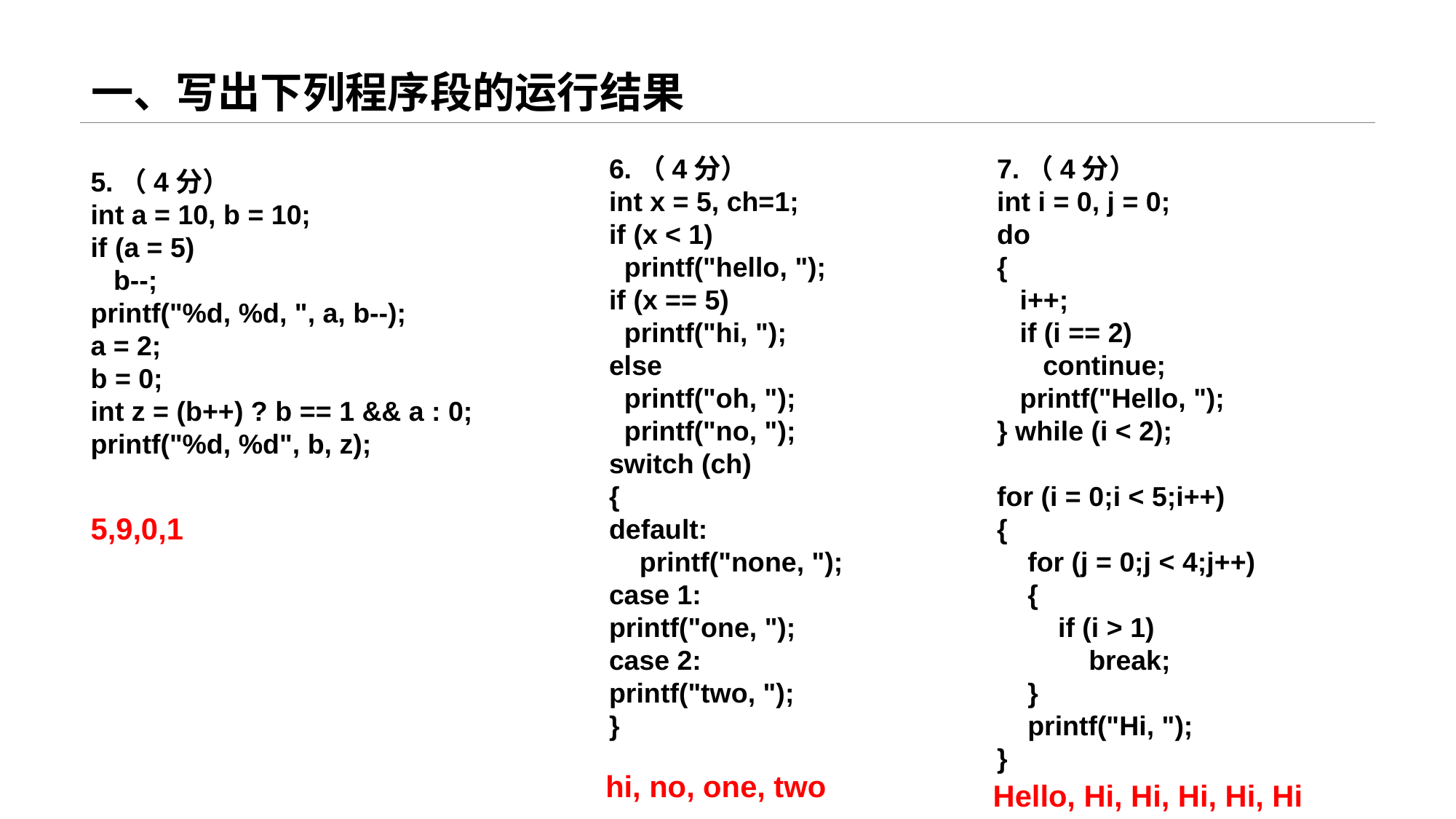

# 一、写出下列程序段的运行结果
6.（4分）
int x = 5, ch=1;
if (x < 1)
  printf("hello, ");
if (x == 5)
  printf("hi, ");
else
  printf("oh, ");
  printf("no, ");
switch (ch)
{
default:
    printf("none, ");
case 1:
printf("one, ");
case 2:
printf("two, ");
}
7.（4分）
int i = 0, j = 0;
do
{
   i++;
   if (i == 2)
      continue;
   printf("Hello, ");
} while (i < 2);

for (i = 0;i < 5;i++)
{
    for (j = 0;j < 4;j++)
    {
        if (i > 1)
            break;
    }
    printf("Hi, ");
}
5.（4分）
int a = 10, b = 10;
if (a = 5)
   b--;
printf("%d, %d, ", a, b--);
a = 2;
b = 0;
int z = (b++) ? b == 1 && a : 0;
printf("%d, %d", b, z);
5,9,0,1
hi, no, one, two
Hello, Hi, Hi, Hi, Hi, Hi